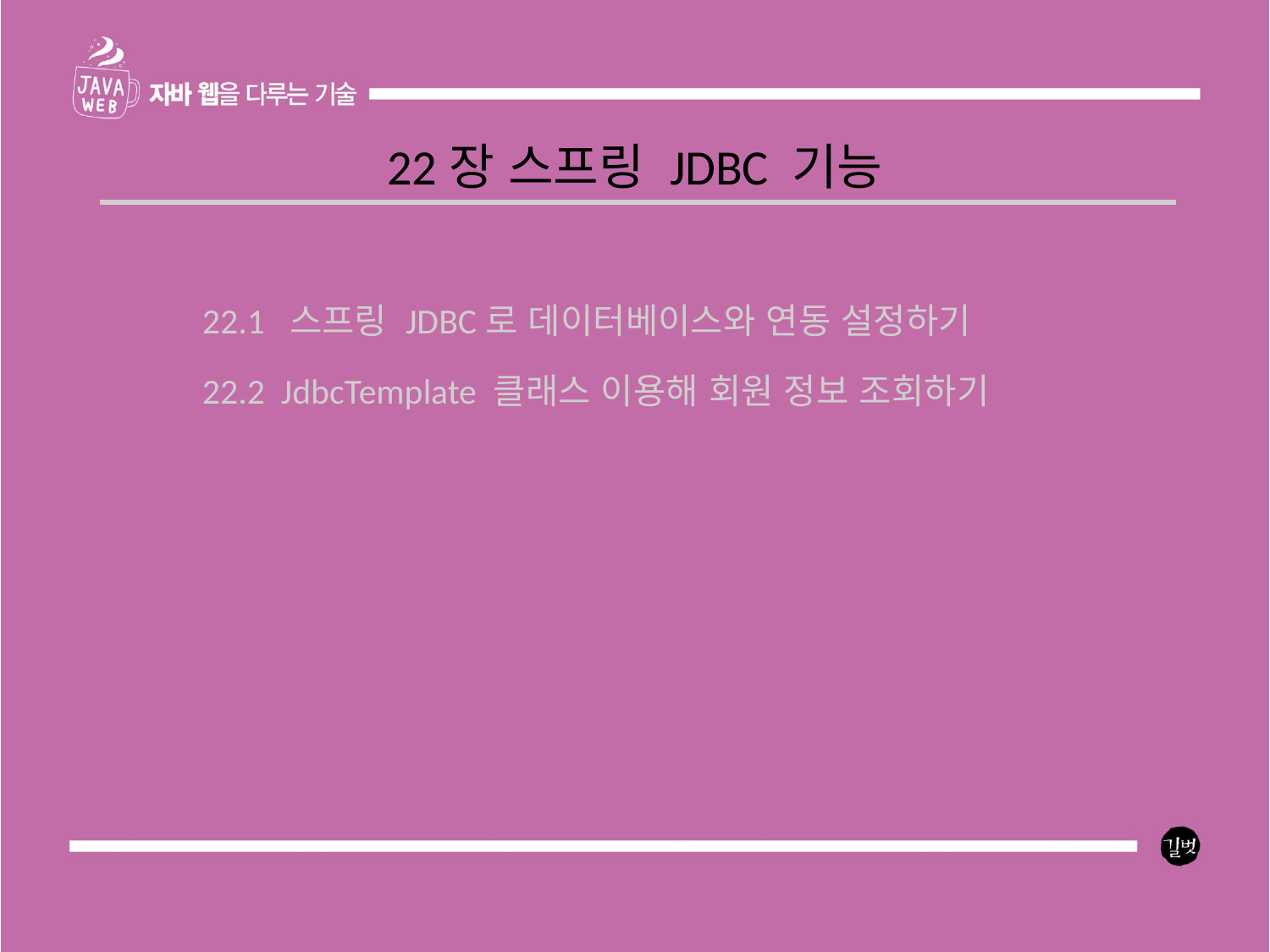

22장 스프링 JDBC 기능
22.1  스프링 JDBC로 데이터베이스와 연동 설정하기
22.2  JdbcTemplate 클래스 이용해 회원 정보 조회하기